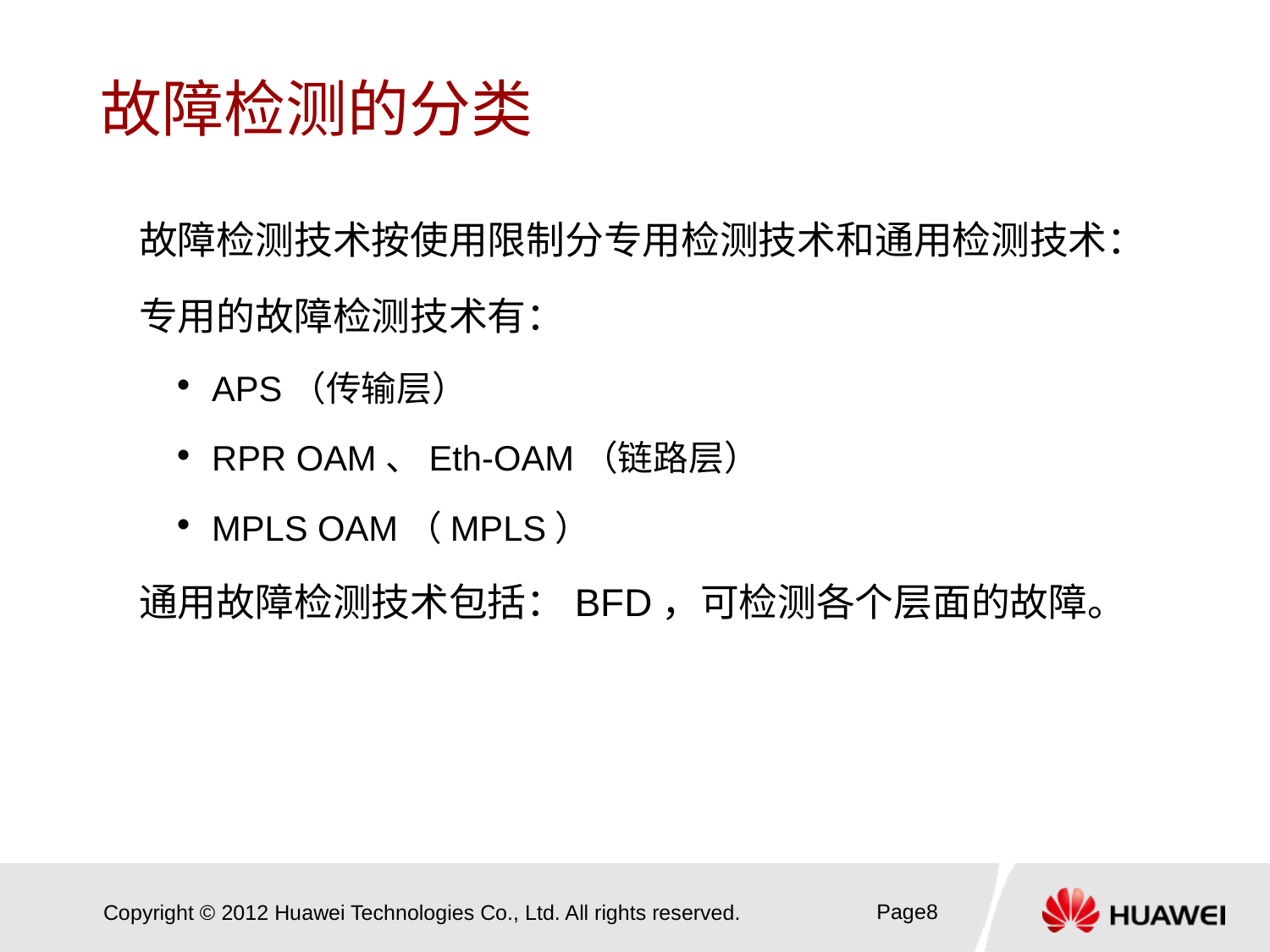

# 故障检测的分类
故障检测技术按使用限制分专用检测技术和通用检测技术：
专用的故障检测技术有：
APS（传输层）
RPR OAM、Eth-OAM（链路层）
MPLS OAM（MPLS）
通用故障检测技术包括：BFD，可检测各个层面的故障。

Page8